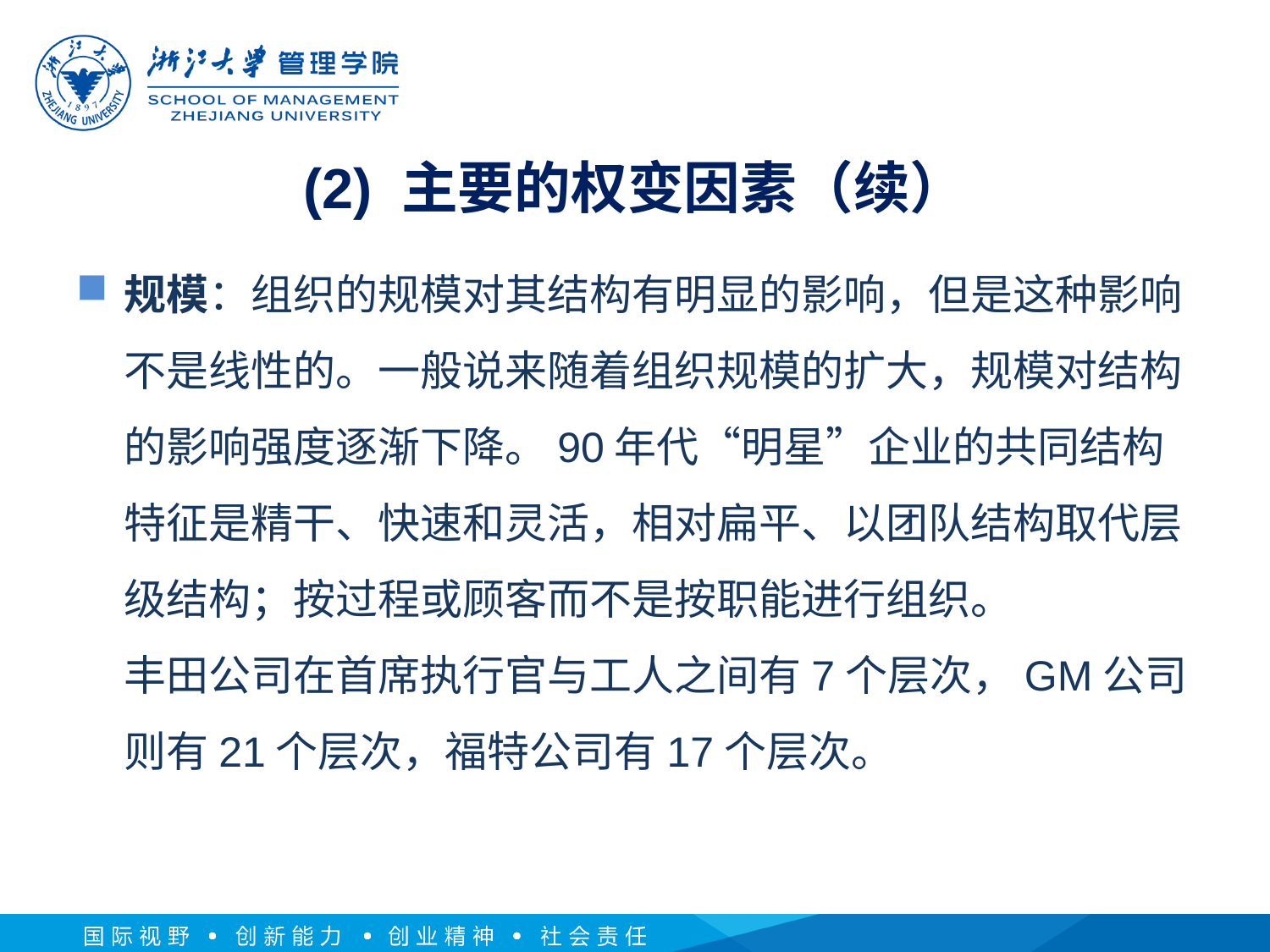

# (2) 主要的权变因素（续）
规模：组织的规模对其结构有明显的影响，但是这种影响不是线性的。一般说来随着组织规模的扩大，规模对结构的影响强度逐渐下降。90年代“明星”企业的共同结构特征是精干、快速和灵活，相对扁平、以团队结构取代层级结构；按过程或顾客而不是按职能进行组织。
丰田公司在首席执行官与工人之间有7个层次，GM公司则有21个层次，福特公司有17个层次。